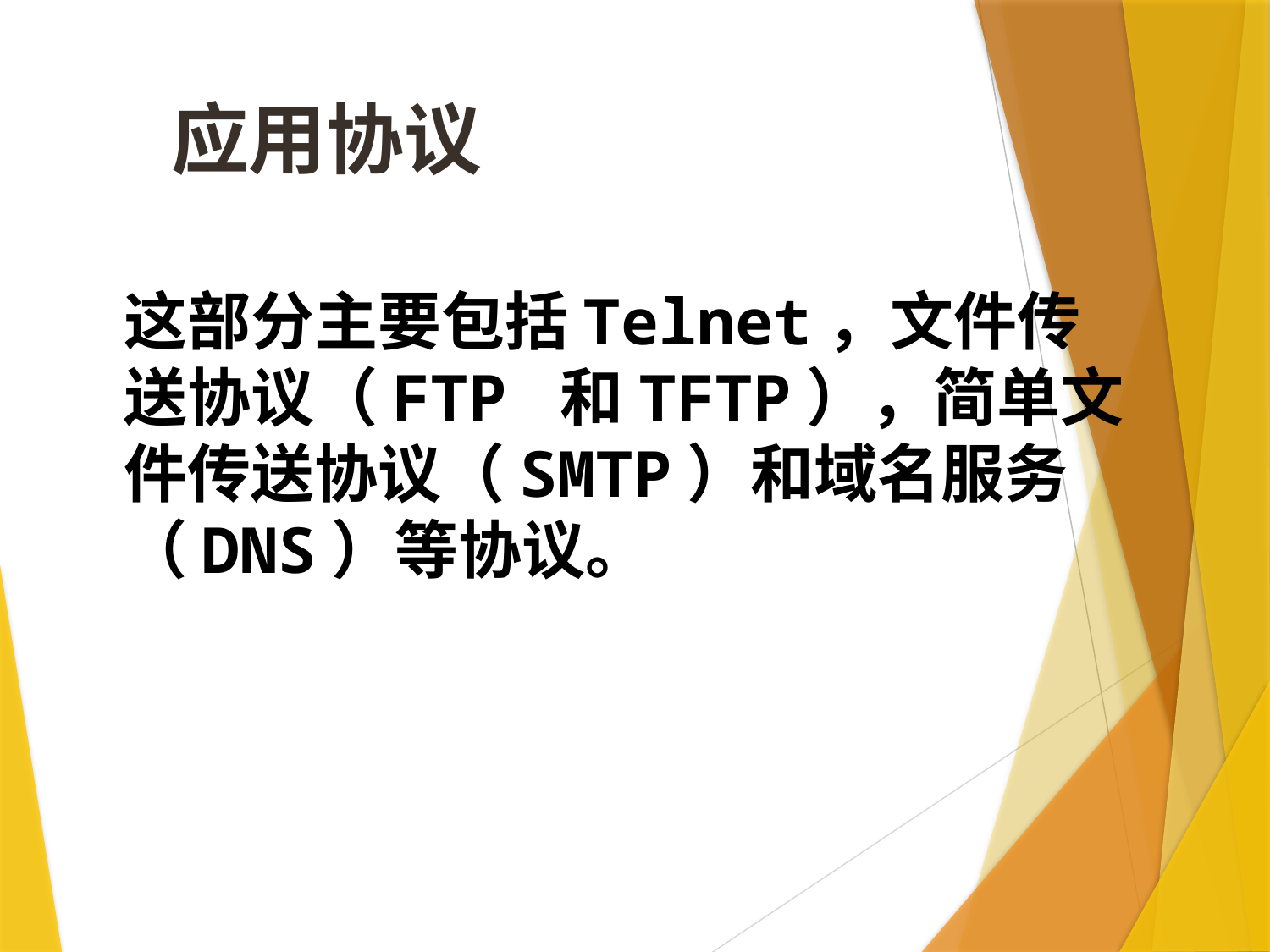

应用协议
	这部分主要包括Telnet，文件传送协议（FTP 和TFTP），简单文件传送协议（SMTP）和域名服务（DNS）等协议。